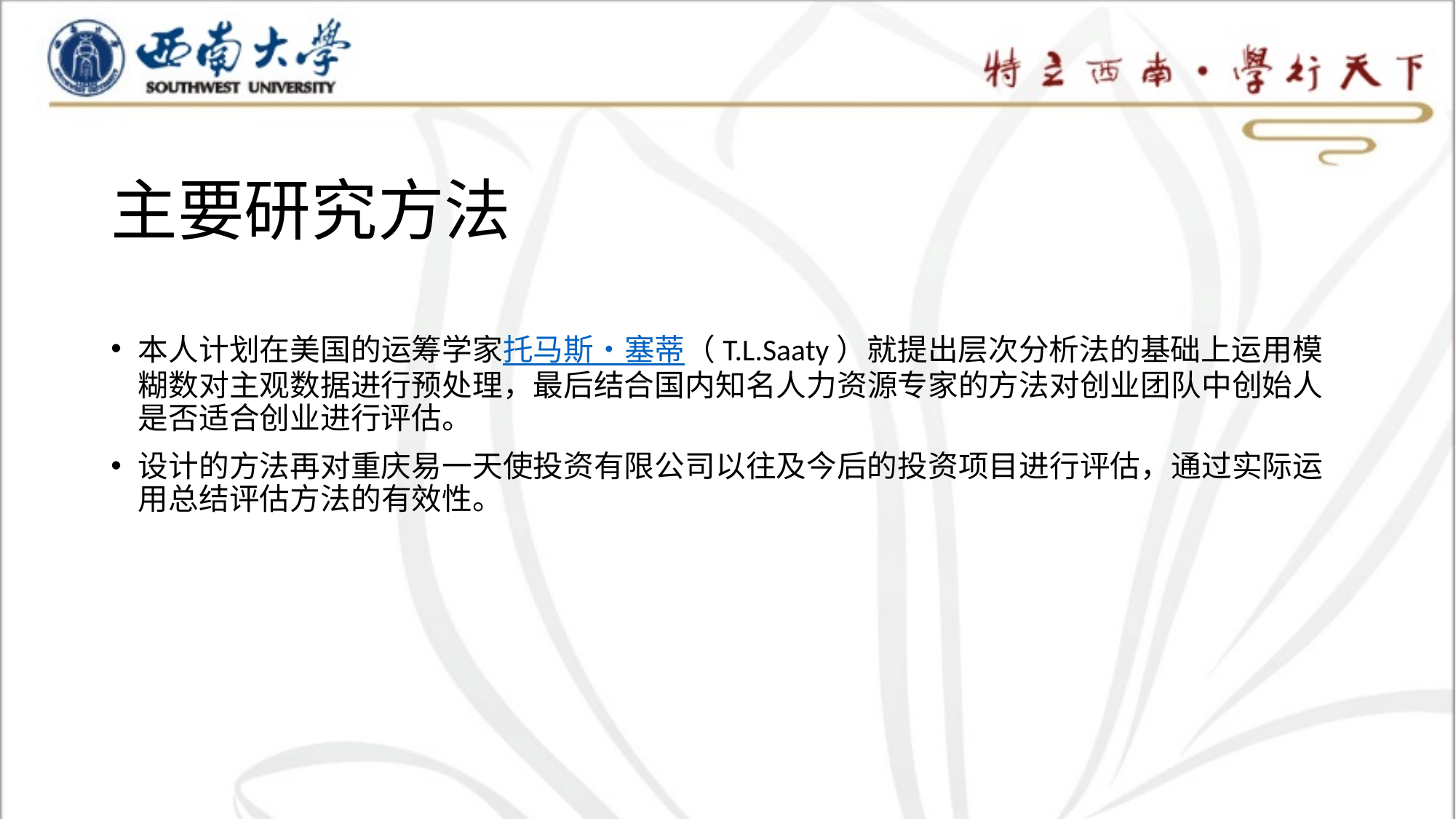

# 主要研究方法
本人计划在美国的运筹学家托马斯·塞蒂（T.L.Saaty）就提出层次分析法的基础上运用模糊数对主观数据进行预处理，最后结合国内知名人力资源专家的方法对创业团队中创始人是否适合创业进行评估。
设计的方法再对重庆易一天使投资有限公司以往及今后的投资项目进行评估，通过实际运用总结评估方法的有效性。